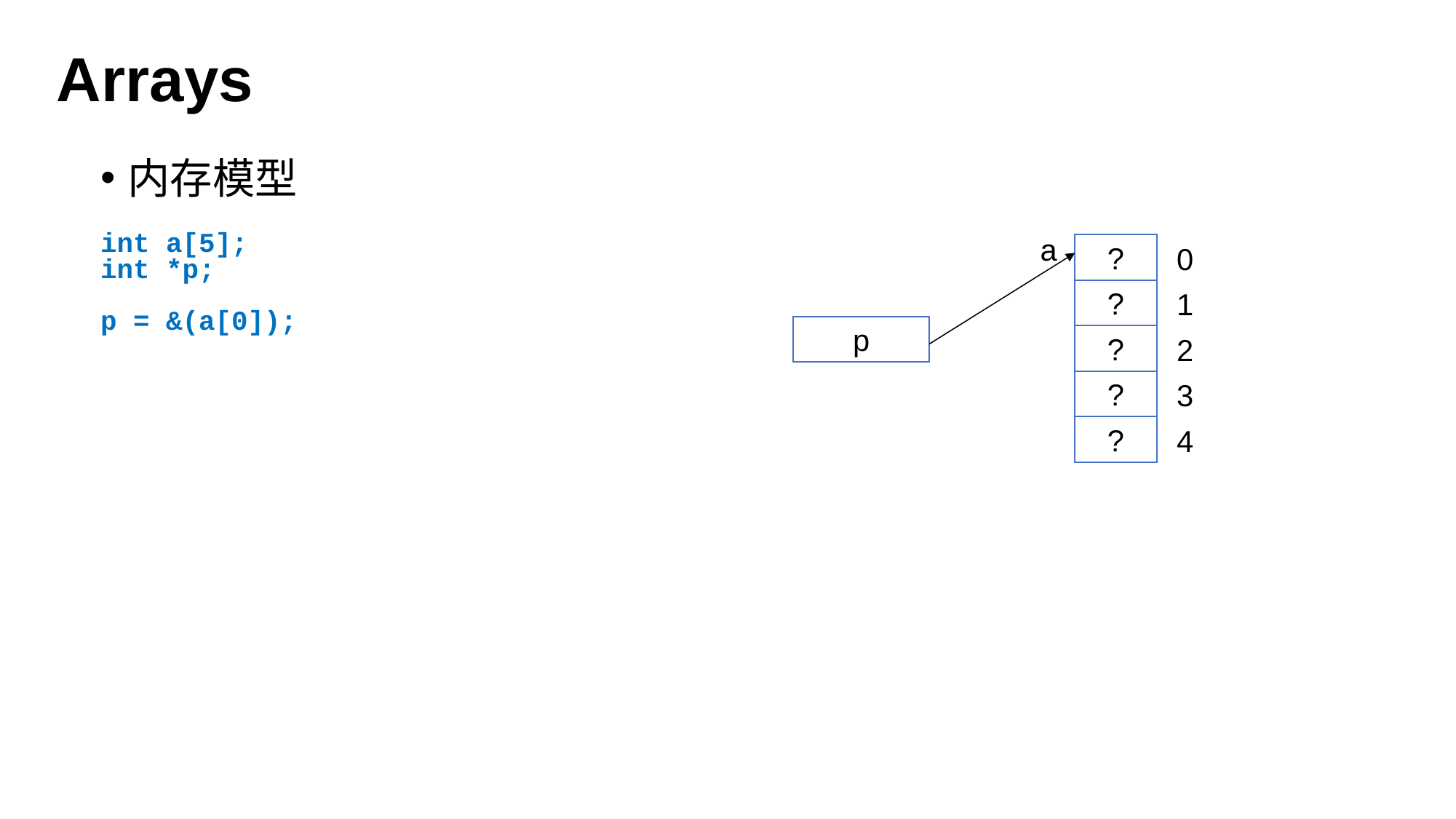

# Arrays
内存模型

int a[5];
int *p;

p = &(a[0]);

a
?
0

?
1
p
?
2
?
3
?
4